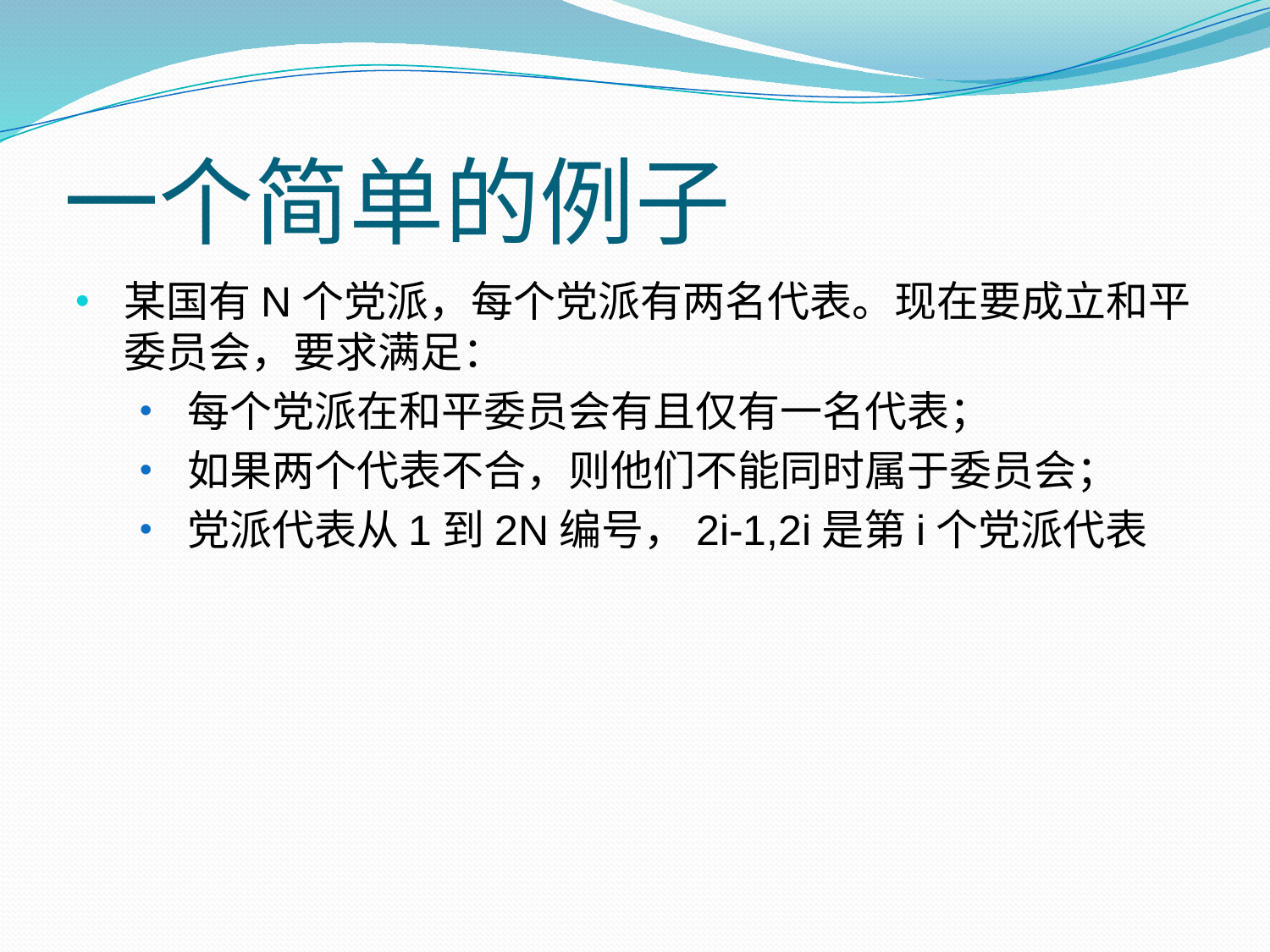

# 一个简单的例子
某国有N个党派，每个党派有两名代表。现在要成立和平委员会，要求满足：
每个党派在和平委员会有且仅有一名代表；
如果两个代表不合，则他们不能同时属于委员会；
党派代表从1到2N编号，2i-1,2i是第i个党派代表